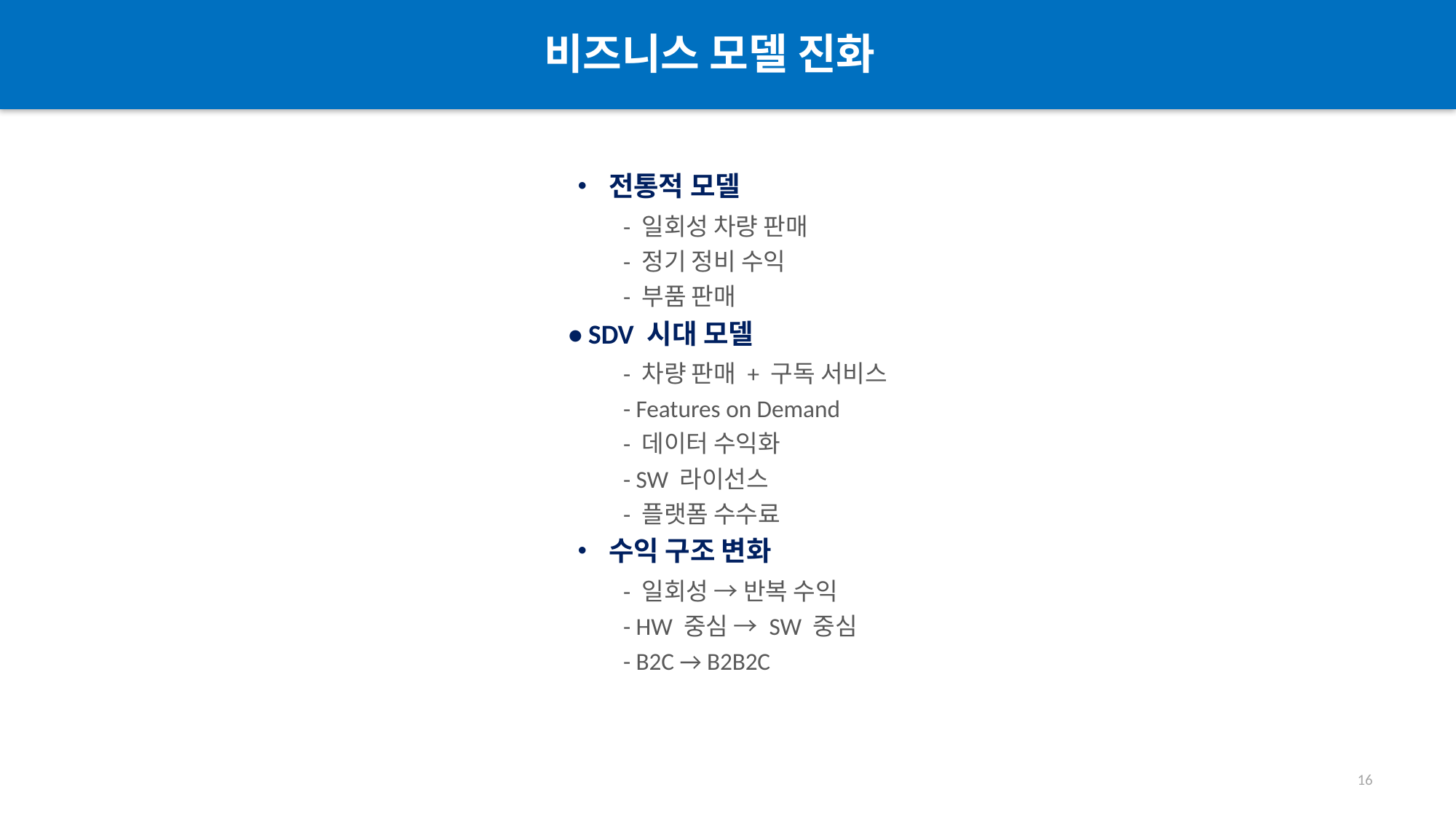

비즈니스 모델 진화
#
• 전통적 모델
- 일회성 차량 판매
- 정기 정비 수익
- 부품 판매
• SDV 시대 모델
- 차량 판매 + 구독 서비스
- Features on Demand
- 데이터 수익화
- SW 라이선스
- 플랫폼 수수료
• 수익 구조 변화
- 일회성 → 반복 수익
- HW 중심 → SW 중심
- B2C → B2B2C
16